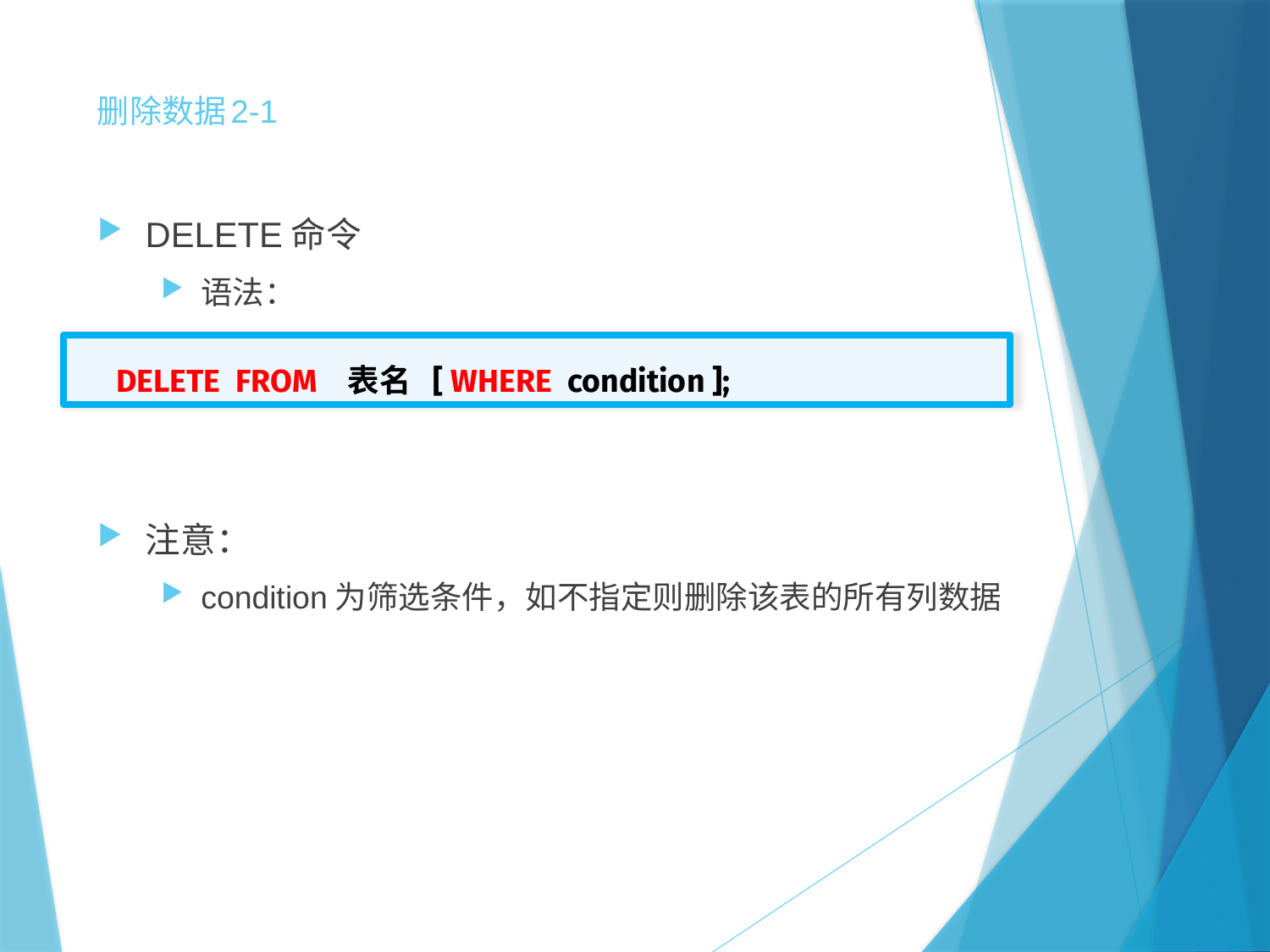

# 删除数据2-1
DELETE命令
语法：

注意：
condition为筛选条件，如不指定则删除该表的所有列数据

 DELETE  FROM   表名  [ WHERE  condition ];